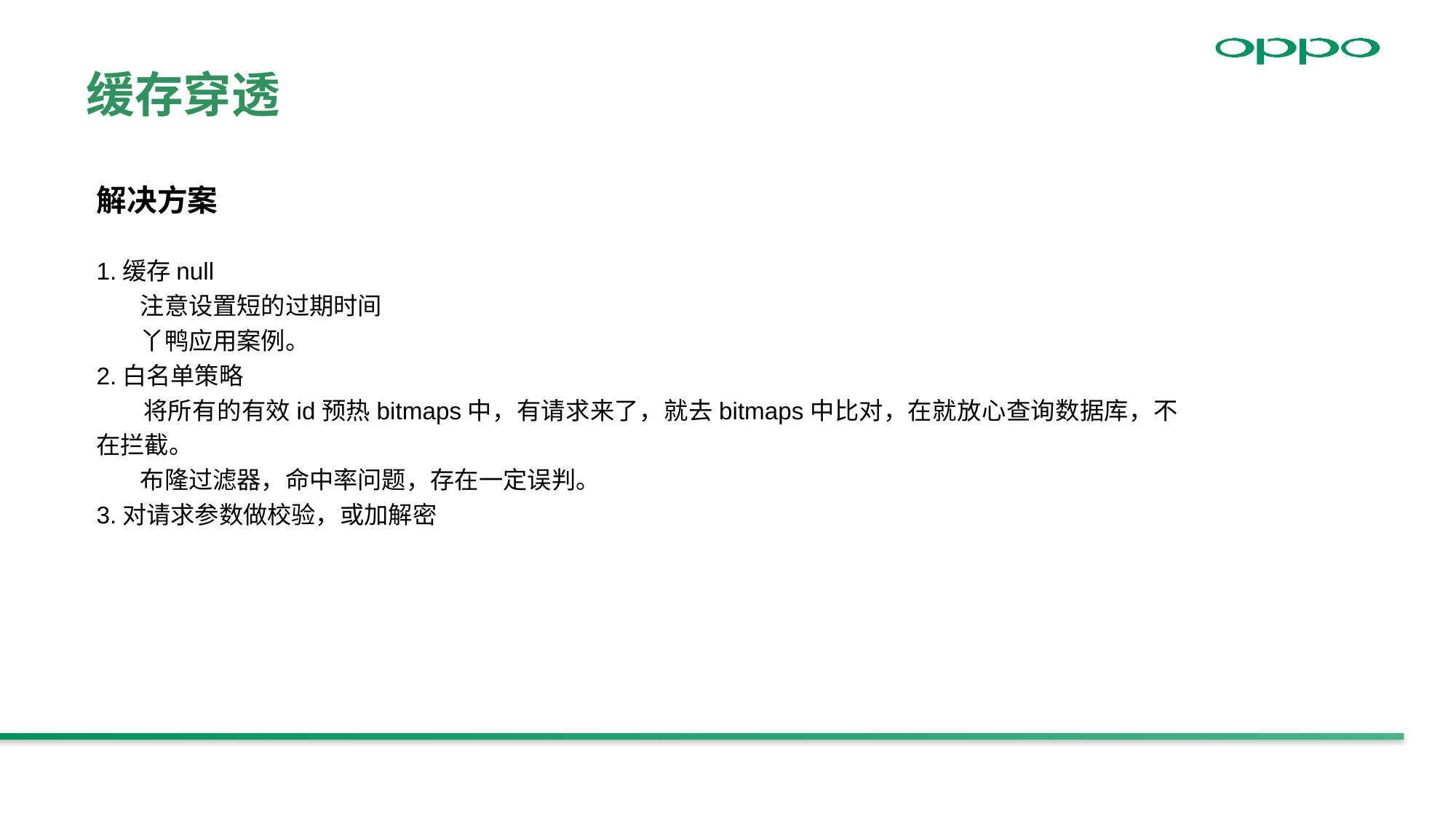

缓存穿透

解决方案

1.缓存null
       注意设置短的过期时间
       丫鸭应用案例。
2.白名单策略
       将所有的有效id预热bitmaps中，有请求来了，就去bitmaps中比对，在就放心查询数据库，不在拦截。
       布隆过滤器，命中率问题，存在一定误判。
3.对请求参数做校验，或加解密